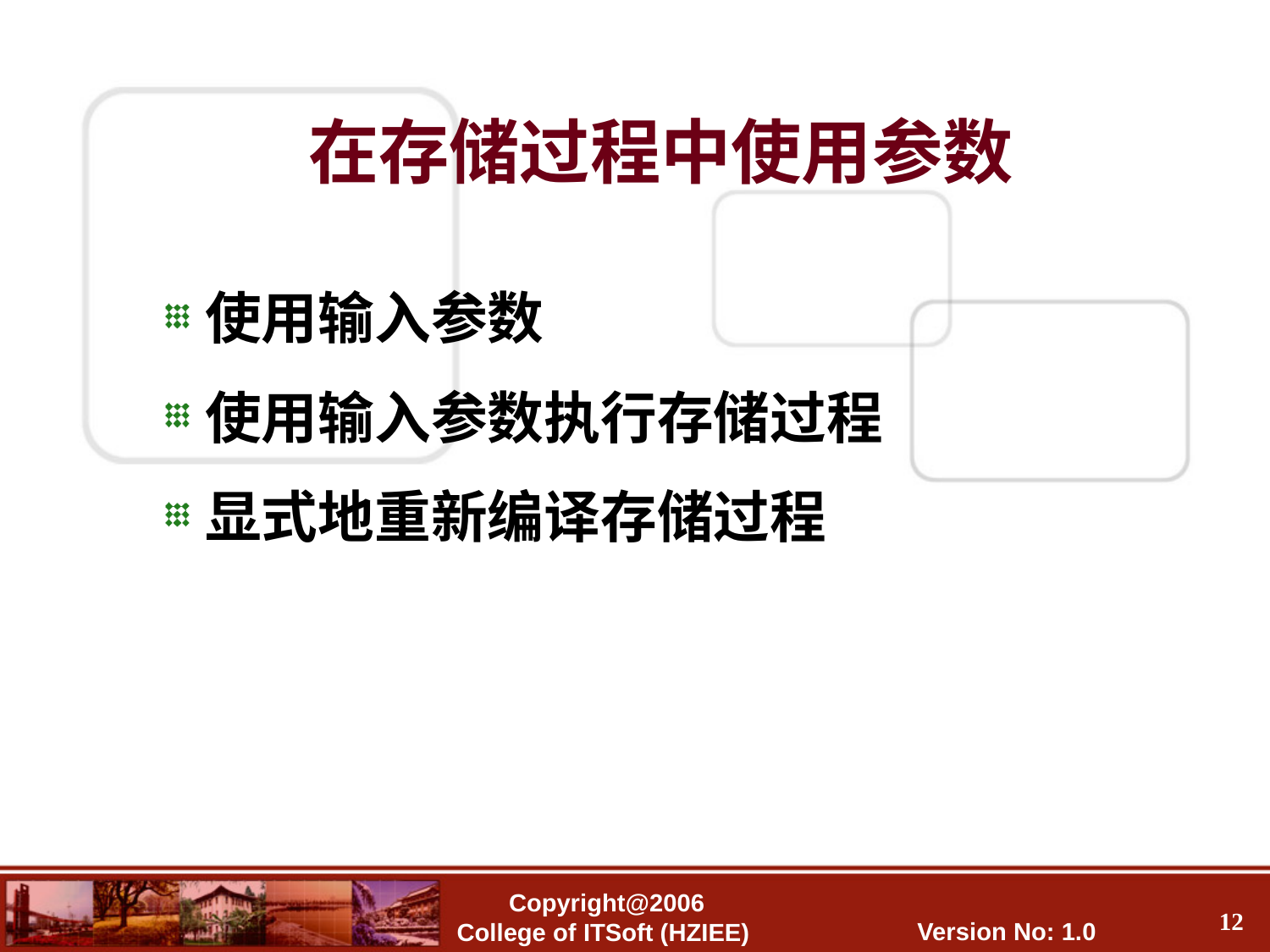

# 在存储过程中使用参数
使用输入参数
使用输入参数执行存储过程
显式地重新编译存储过程